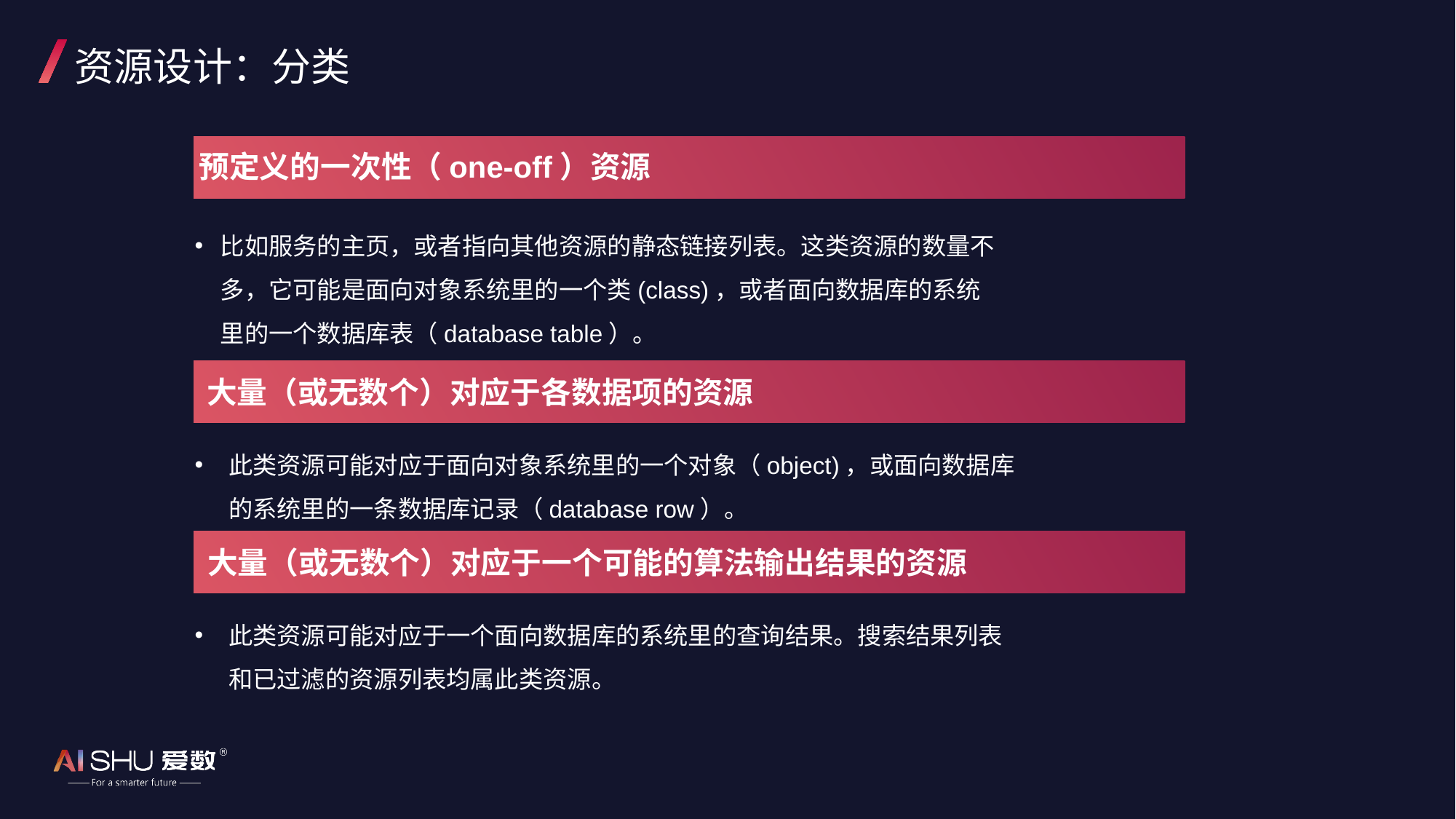

# 资源设计：分类

预定义的一次性（one-off）资源
比如服务的主页，或者指向其他资源的静态链接列表。这类资源的数量不多，它可能是面向对象系统里的一个类(class)，或者面向数据库的系统里的一个数据库表（database table）。

大量（或无数个）对应于各数据项的资源
此类资源可能对应于面向对象系统里的一个对象（object)，或面向数据库的系统里的一条数据库记录（database row）。

大量（或无数个）对应于一个可能的算法输出结果的资源
此类资源可能对应于一个面向数据库的系统里的查询结果。搜索结果列表和已过滤的资源列表均属此类资源。